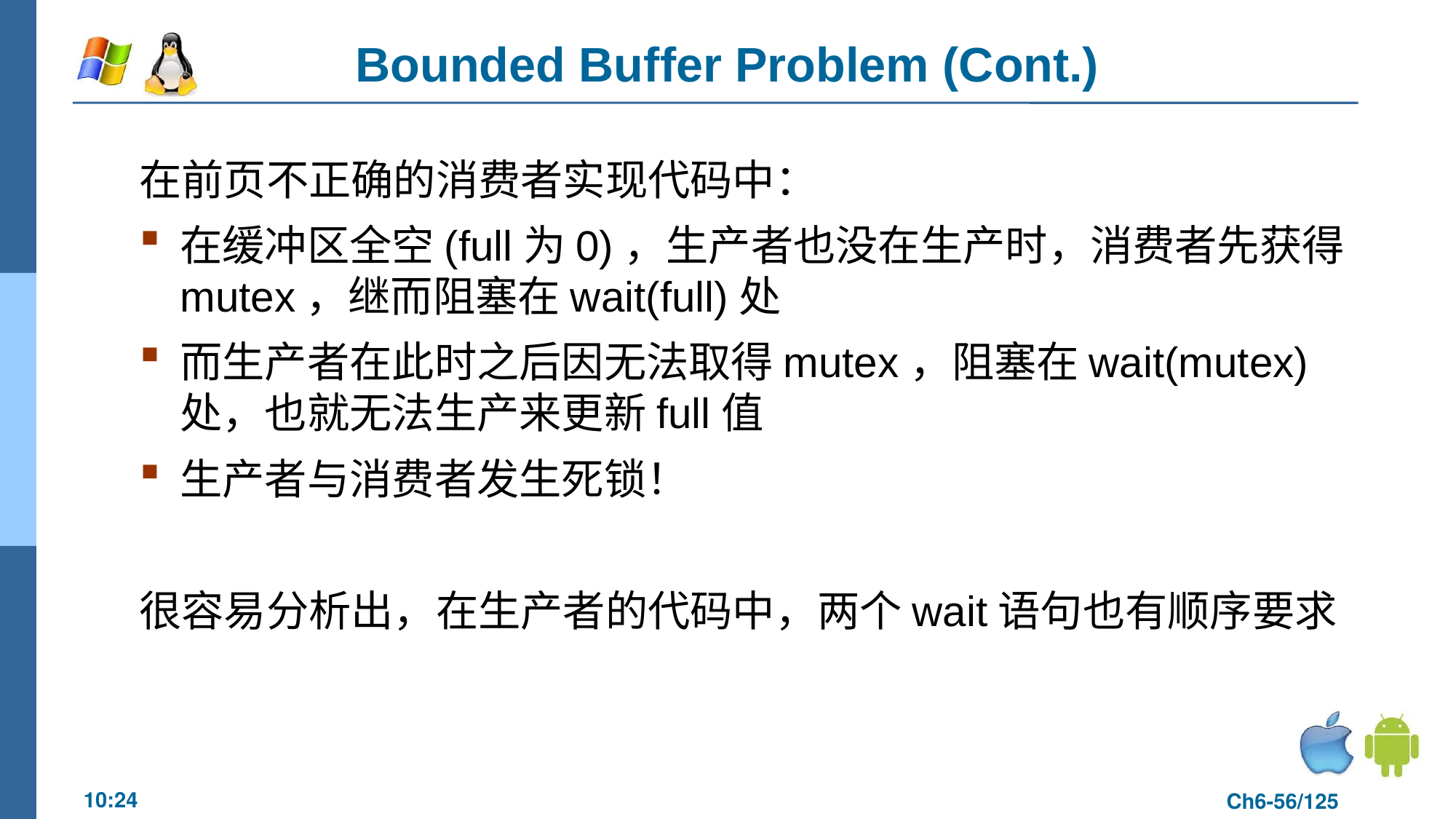

# Bounded Buffer Problem (Cont.)
在前页不正确的消费者实现代码中：
在缓冲区全空(full为0)，生产者也没在生产时，消费者先获得mutex，继而阻塞在wait(full)处
而生产者在此时之后因无法取得mutex，阻塞在wait(mutex)处，也就无法生产来更新full值
生产者与消费者发生死锁！

很容易分析出，在生产者的代码中，两个wait语句也有顺序要求